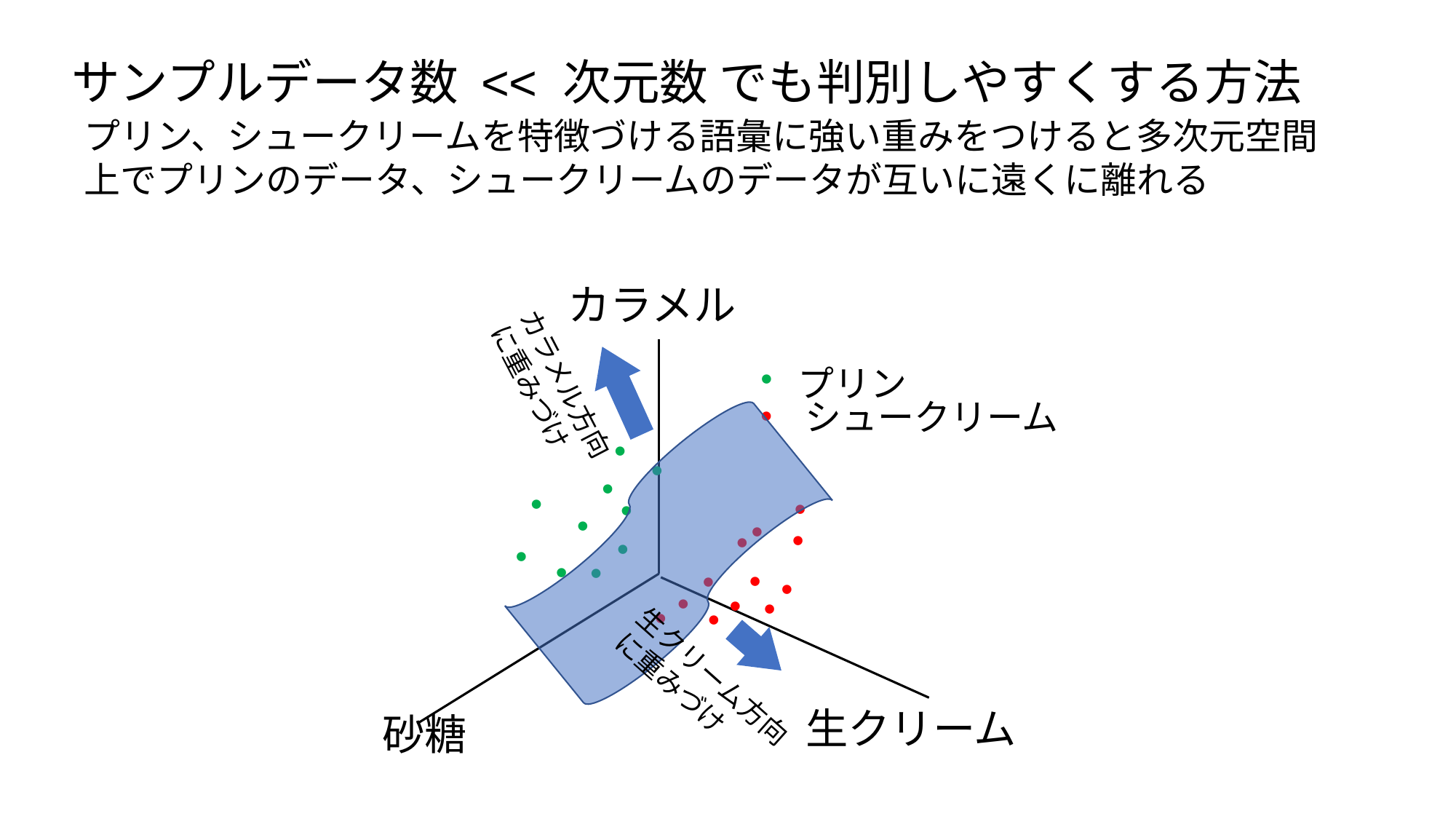

サンプルデータ数 << 次元数 でも判別しやすくする方法
プリン、シュークリームを特徴づける語彙に強い重みをつけると多次元空間
上でプリンのデータ、シュークリームのデータが互いに遠くに離れる
カラメル
プリン
●

シュークリーム
●
●
●
●

●
●
●
●
●
●
●
●
●
●
●
●
●
●
●
●
●
●
●

カラメル方向に重みづけ
生クリーム方向に重みづけ
生クリーム
砂糖